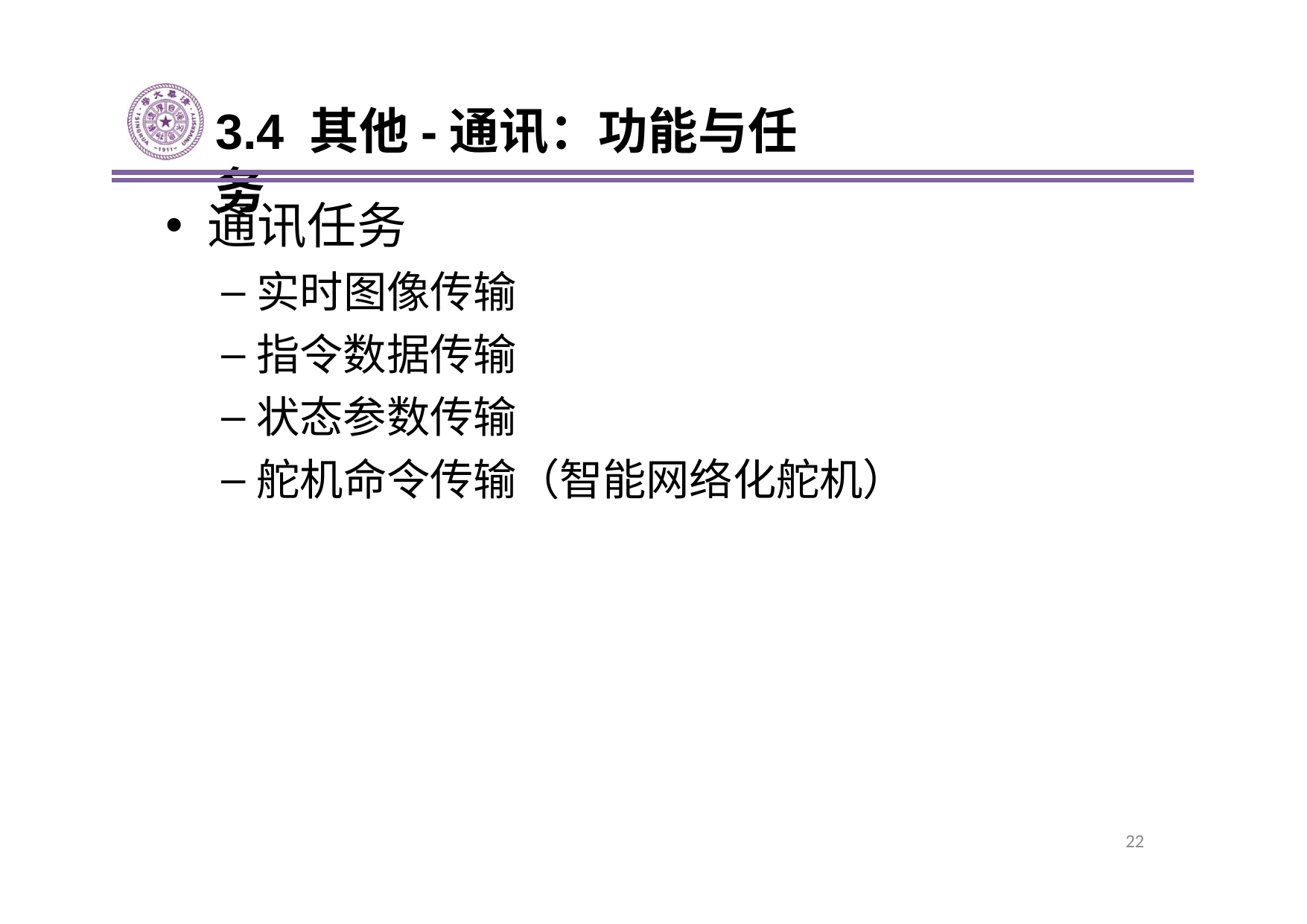

# 3.4 其他-通讯：功能与任务

通讯任务
实时图像传输
指令数据传输
状态参数传输
舵机命令传输（智能网络化舵机）
22